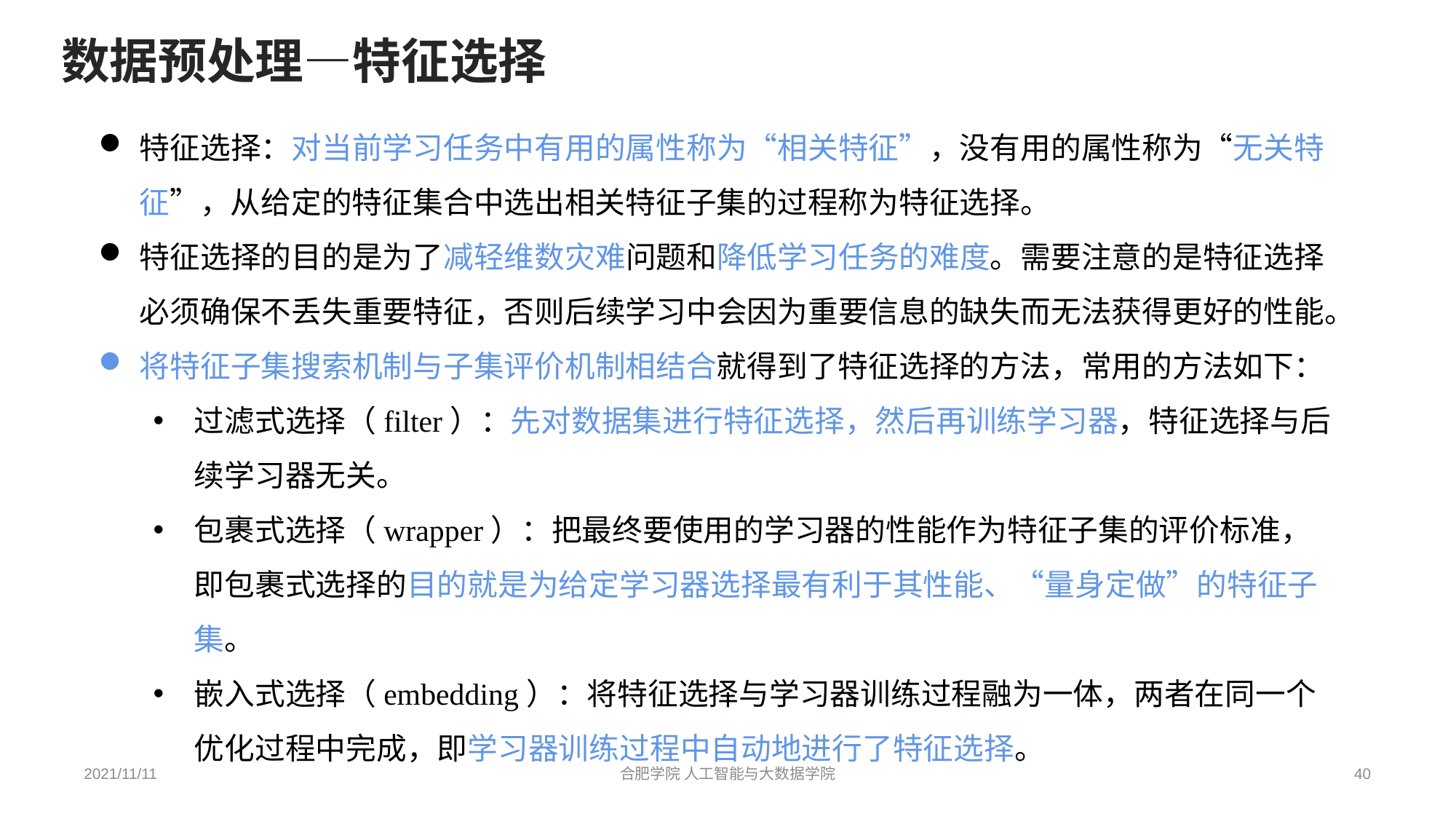

数据预处理—特征选择
特征选择：对当前学习任务中有用的属性称为“相关特征”，没有用的属性称为“无关特征”，从给定的特征集合中选出相关特征子集的过程称为特征选择。
特征选择的目的是为了减轻维数灾难问题和降低学习任务的难度。需要注意的是特征选择必须确保不丢失重要特征，否则后续学习中会因为重要信息的缺失而无法获得更好的性能。
将特征子集搜索机制与子集评价机制相结合就得到了特征选择的方法，常用的方法如下：
过滤式选择（filter）：先对数据集进行特征选择，然后再训练学习器，特征选择与后续学习器无关。
包裹式选择（wrapper）：把最终要使用的学习器的性能作为特征子集的评价标准，即包裹式选择的目的就是为给定学习器选择最有利于其性能、“量身定做”的特征子集。
嵌入式选择（embedding）：将特征选择与学习器训练过程融为一体，两者在同一个优化过程中完成，即学习器训练过程中自动地进行了特征选择。
2021/11/11
合肥学院 人工智能与大数据学院
40